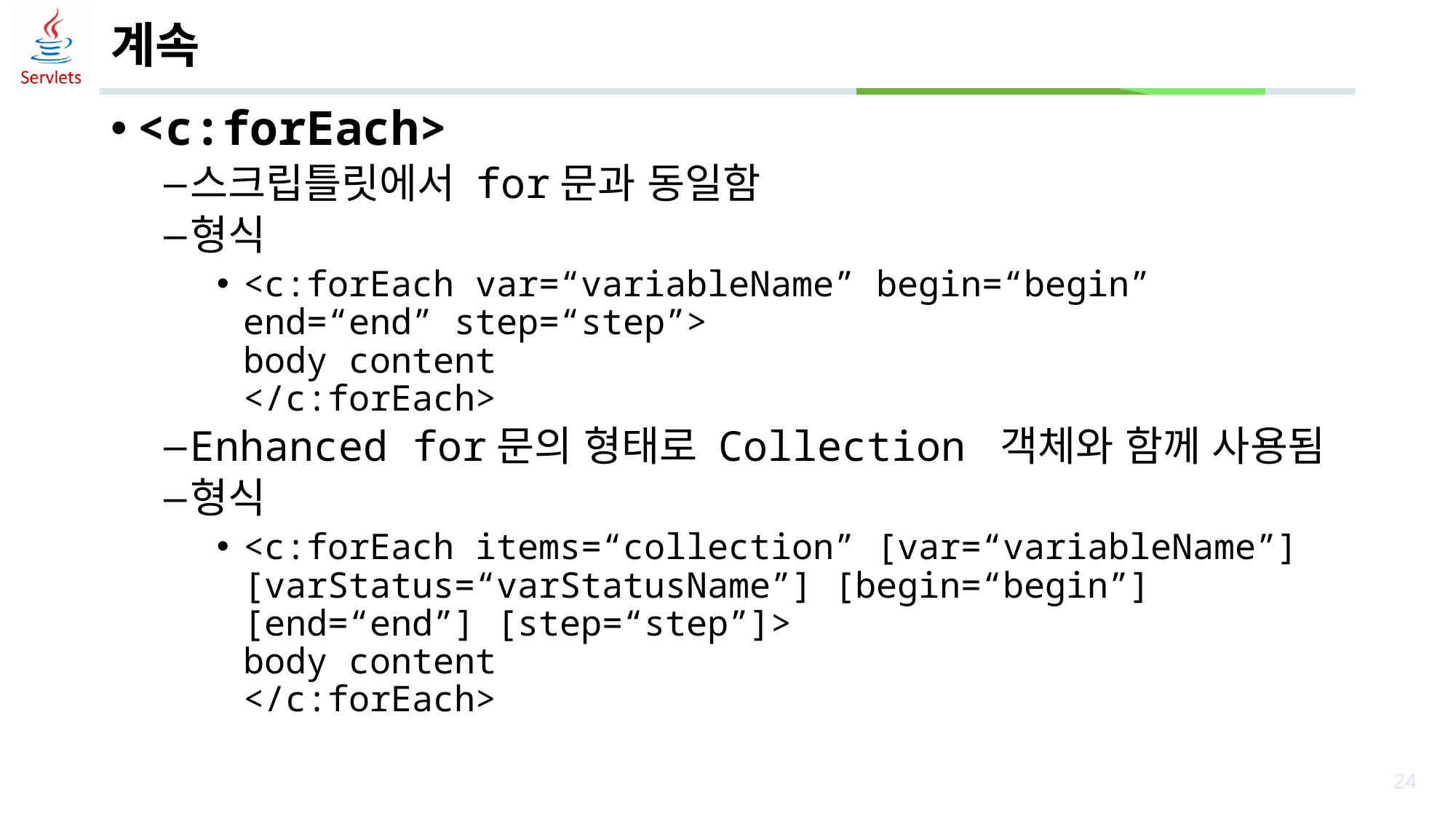

# 계속
<c:forEach>
스크립틀릿에서 for문과 동일함
형식
<c:forEach var=“variableName” begin=“begin” end=“end” step=“step”>
body content
</c:forEach>
Enhanced for문의 형태로 Collection 객체와 함께 사용됨
형식
<c:forEach items=“collection” [var=“variableName”] [varStatus=“varStatusName”] [begin=“begin”] [end=“end”] [step=“step”]>
body content
</c:forEach>

24